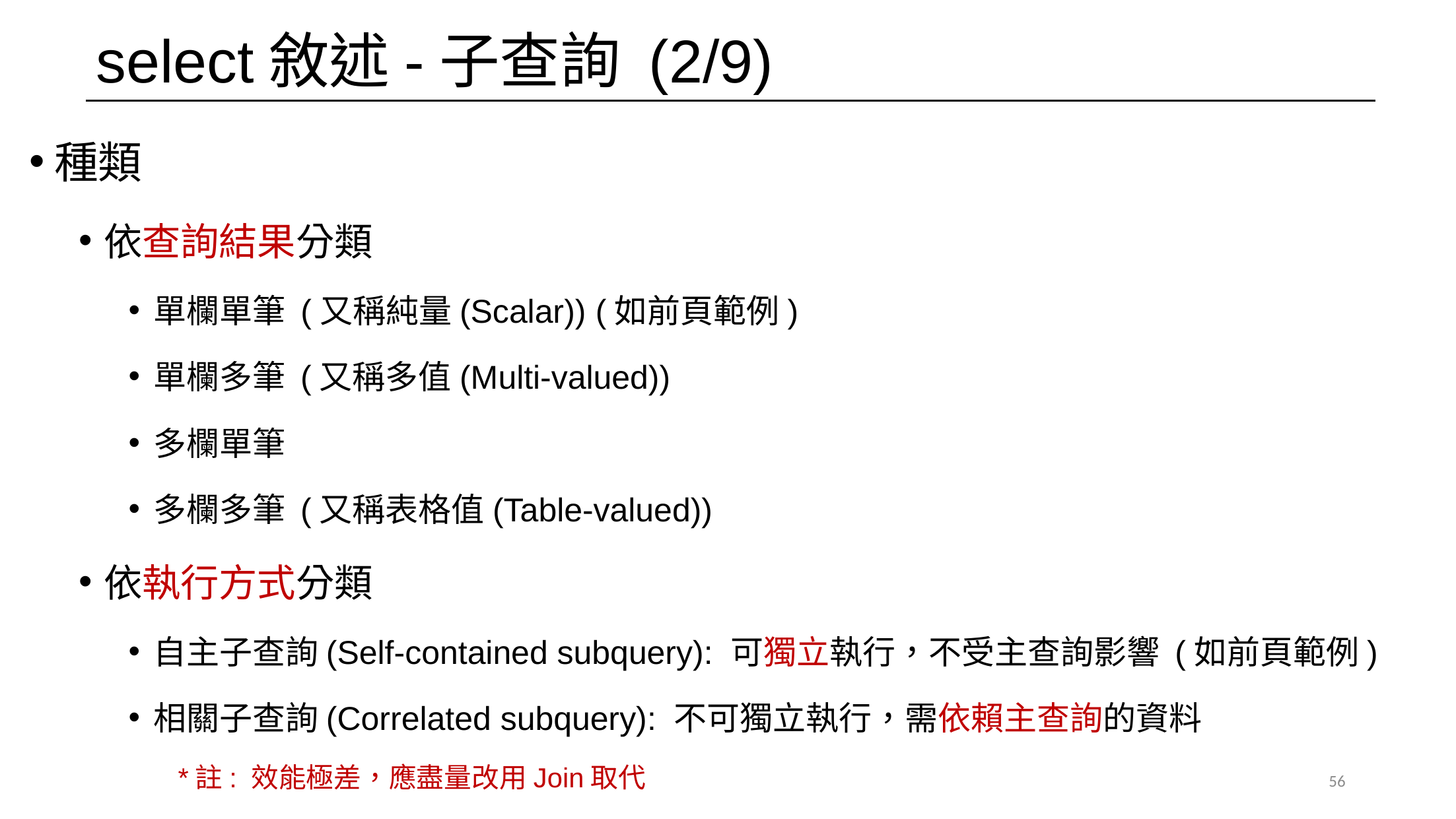

# select敘述-子查詢 (2/9)
種類
依查詢結果分類
單欄單筆 (又稱純量(Scalar)) (如前頁範例)
單欄多筆 (又稱多值(Multi-valued))
多欄單筆
多欄多筆 (又稱表格值(Table-valued))
依執行方式分類
自主子查詢(Self-contained subquery): 可獨立執行，不受主查詢影響 (如前頁範例)
相關子查詢(Correlated subquery): 不可獨立執行，需依賴主查詢的資料
*註: 效能極差，應盡量改用Join取代
56